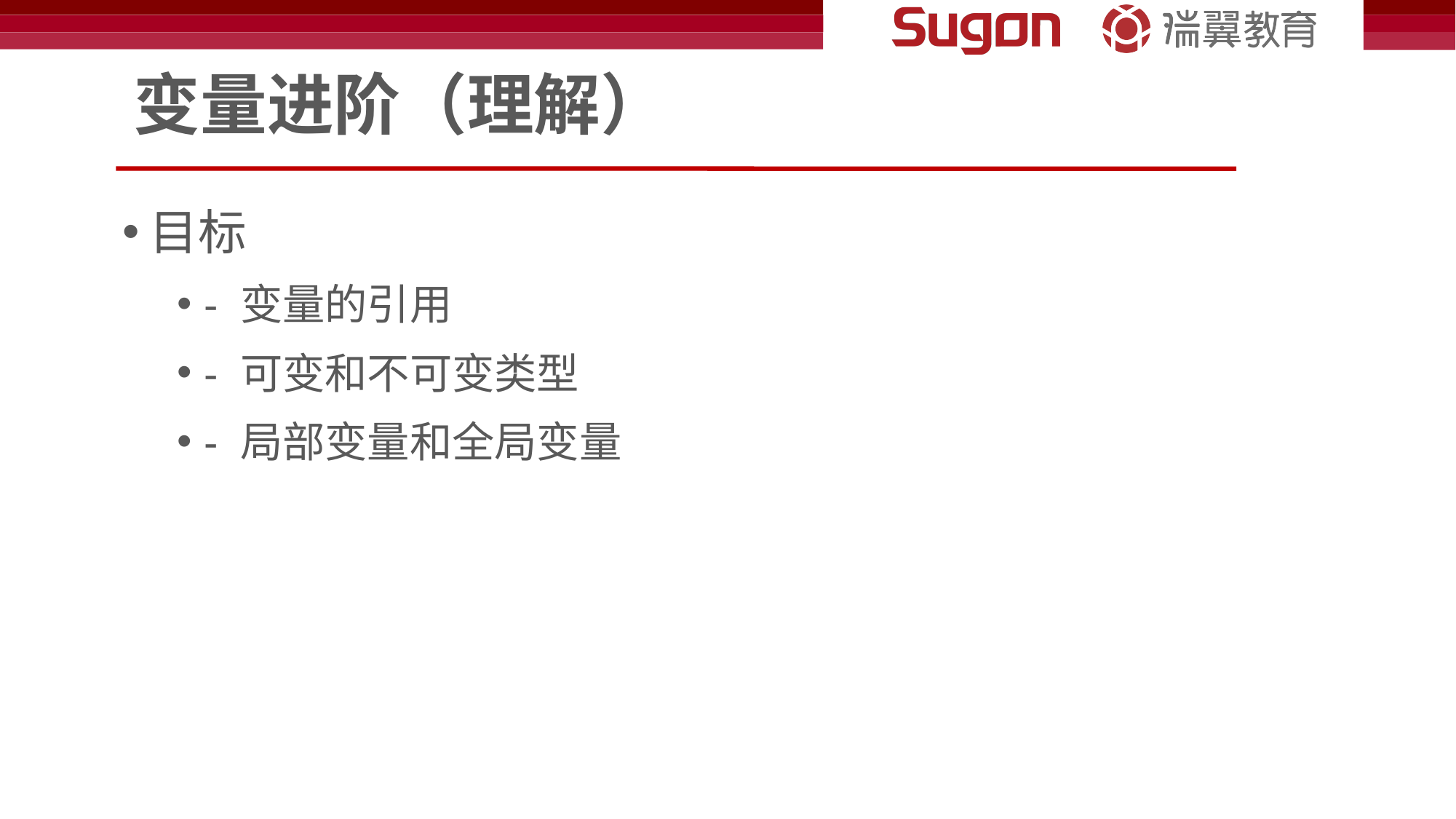

# 变量进阶（理解）
目标
- 变量的引用
- 可变和不可变类型
- 局部变量和全局变量